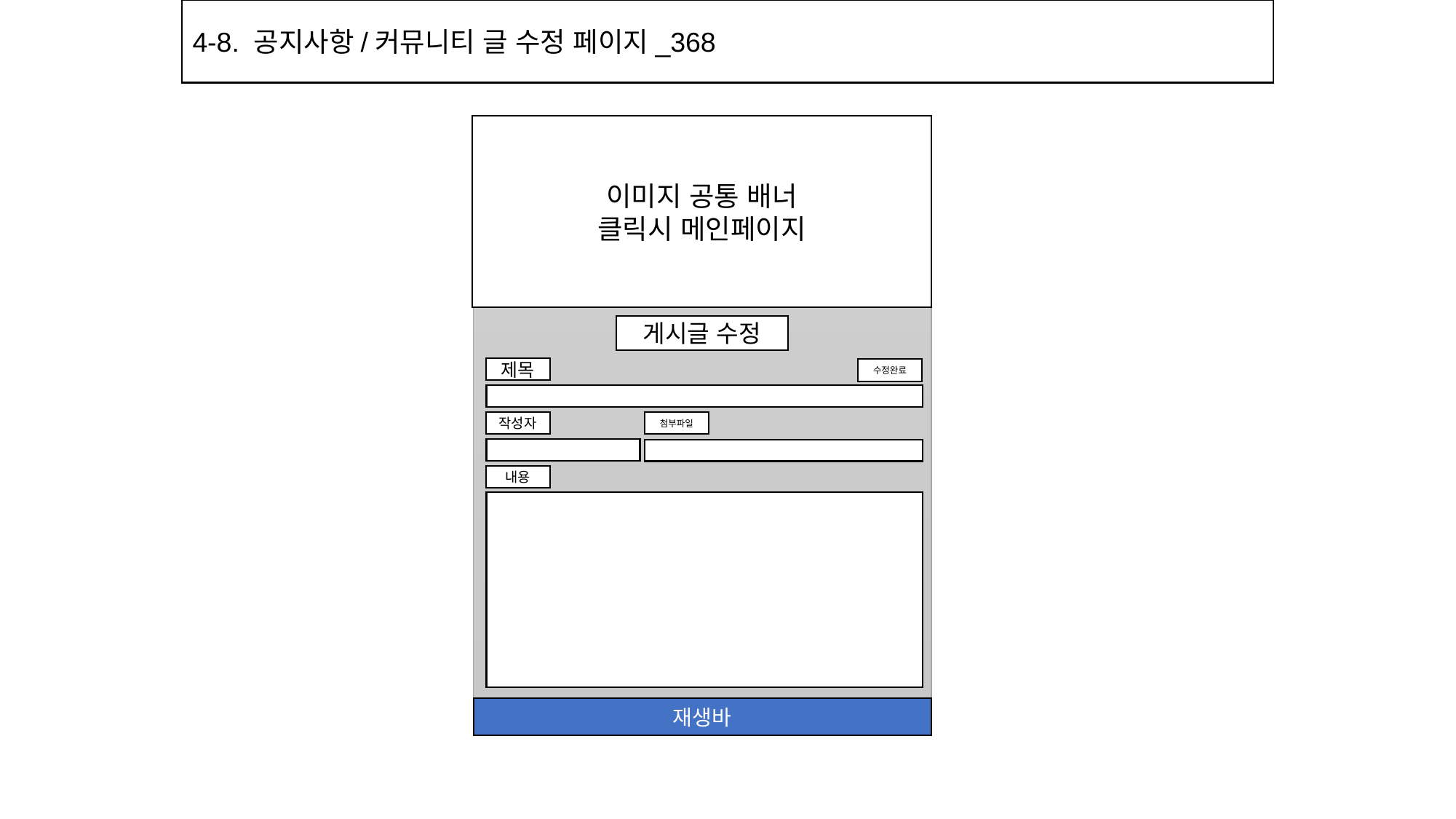

4-8. 공지사항/커뮤니티 글 수정 페이지_368
이미지 공통 배너
클릭시 메인페이지

게시글 수정
제목
수정완료

작성자
첨부파일

내용

재생바